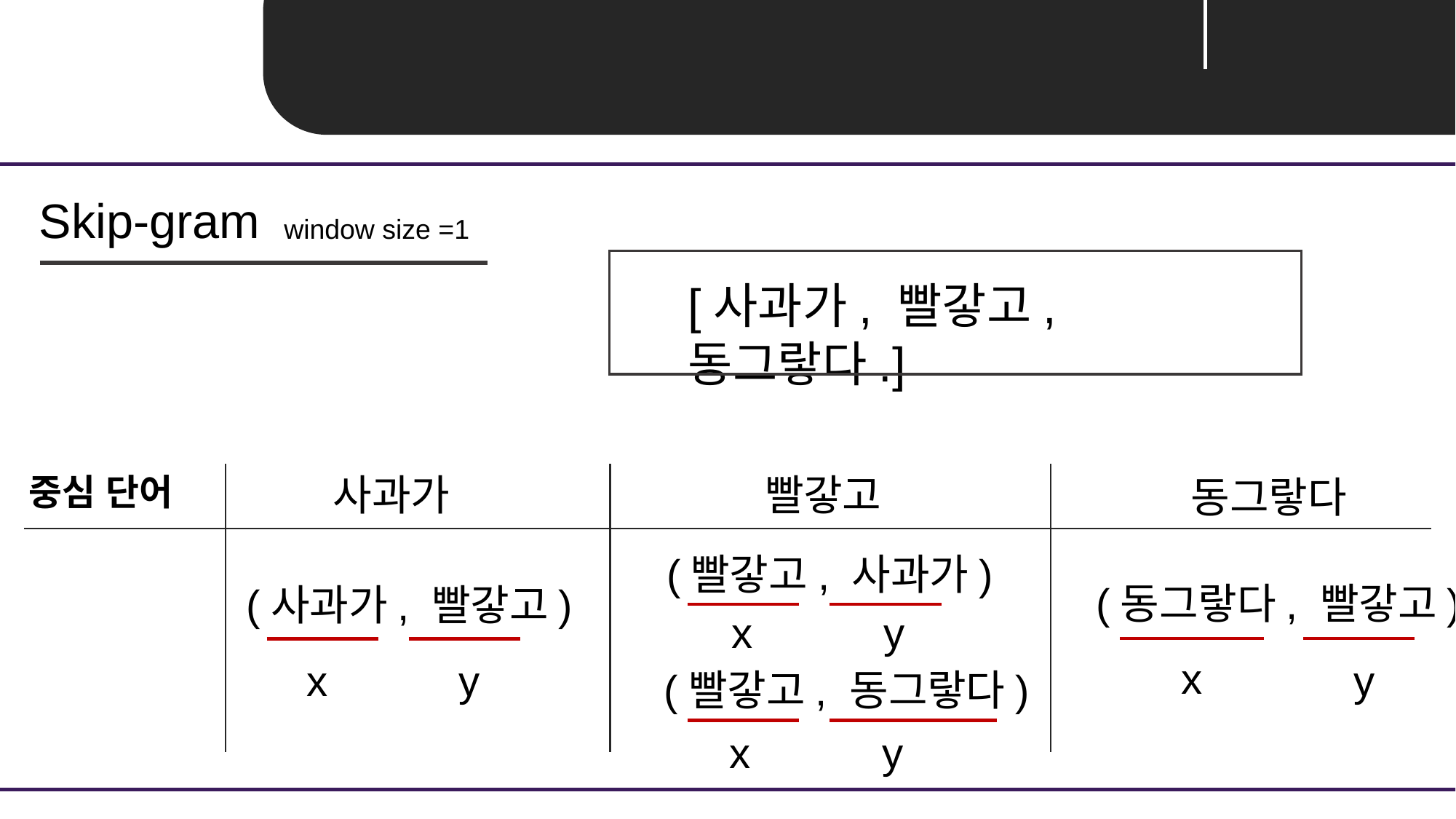

Unit  03 ㅣ  Word2Vec
Skip-gram
window size =1

[사과가, 빨갛고, 동그랗다.]
빨갛고
(빨갛고, 사과가)
x
y
x
y
(빨갛고, 동그랗다)
x
y
사과가
중심 단어
동그랗다
(동그랗다, 빨갛고)
(사과가, 빨갛고)
x
y